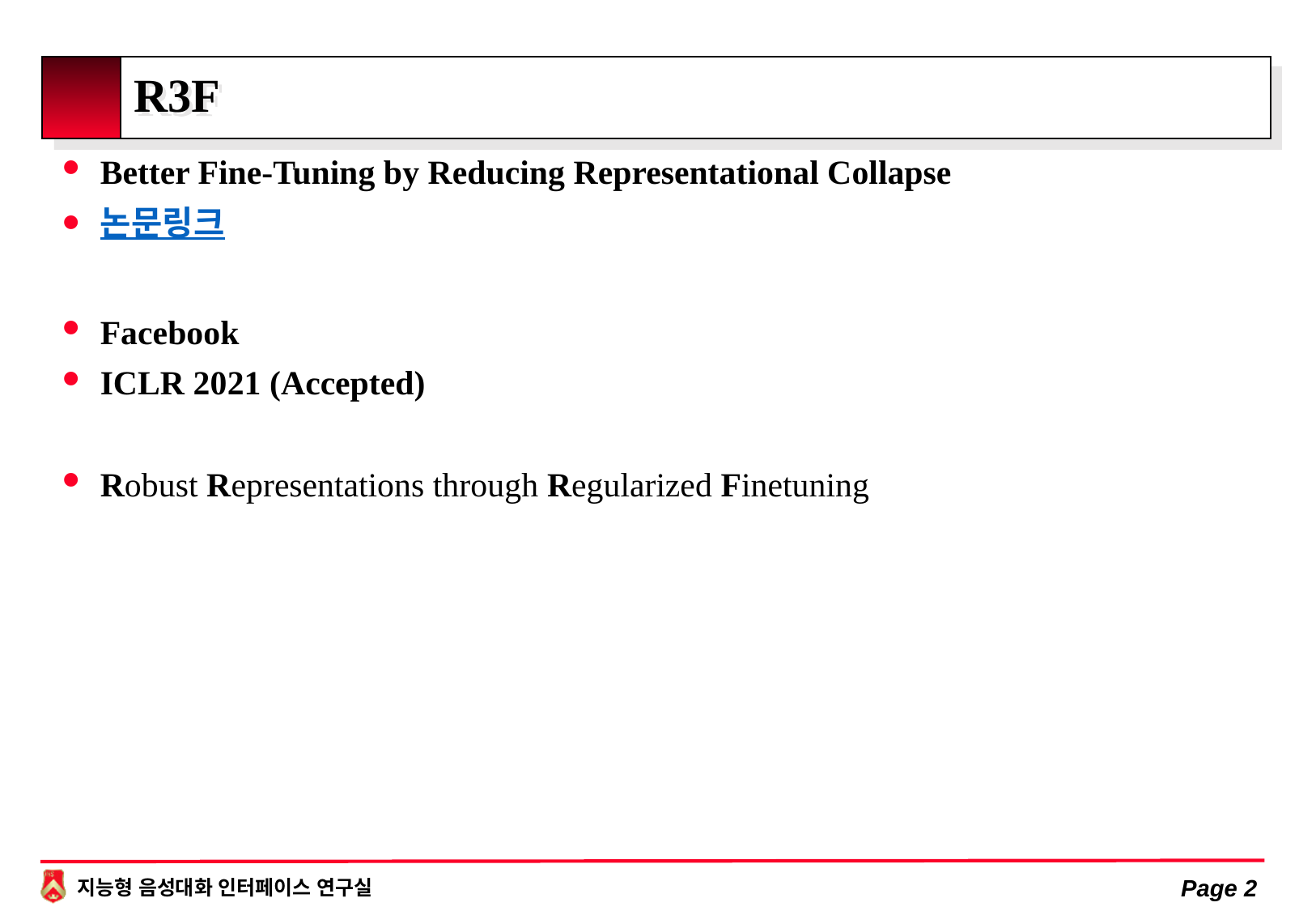

# R3F
Better Fine-Tuning by Reducing Representational Collapse
논문링크

Facebook
ICLR 2021 (Accepted)

Robust Representations through Regularized Finetuning

Page 2